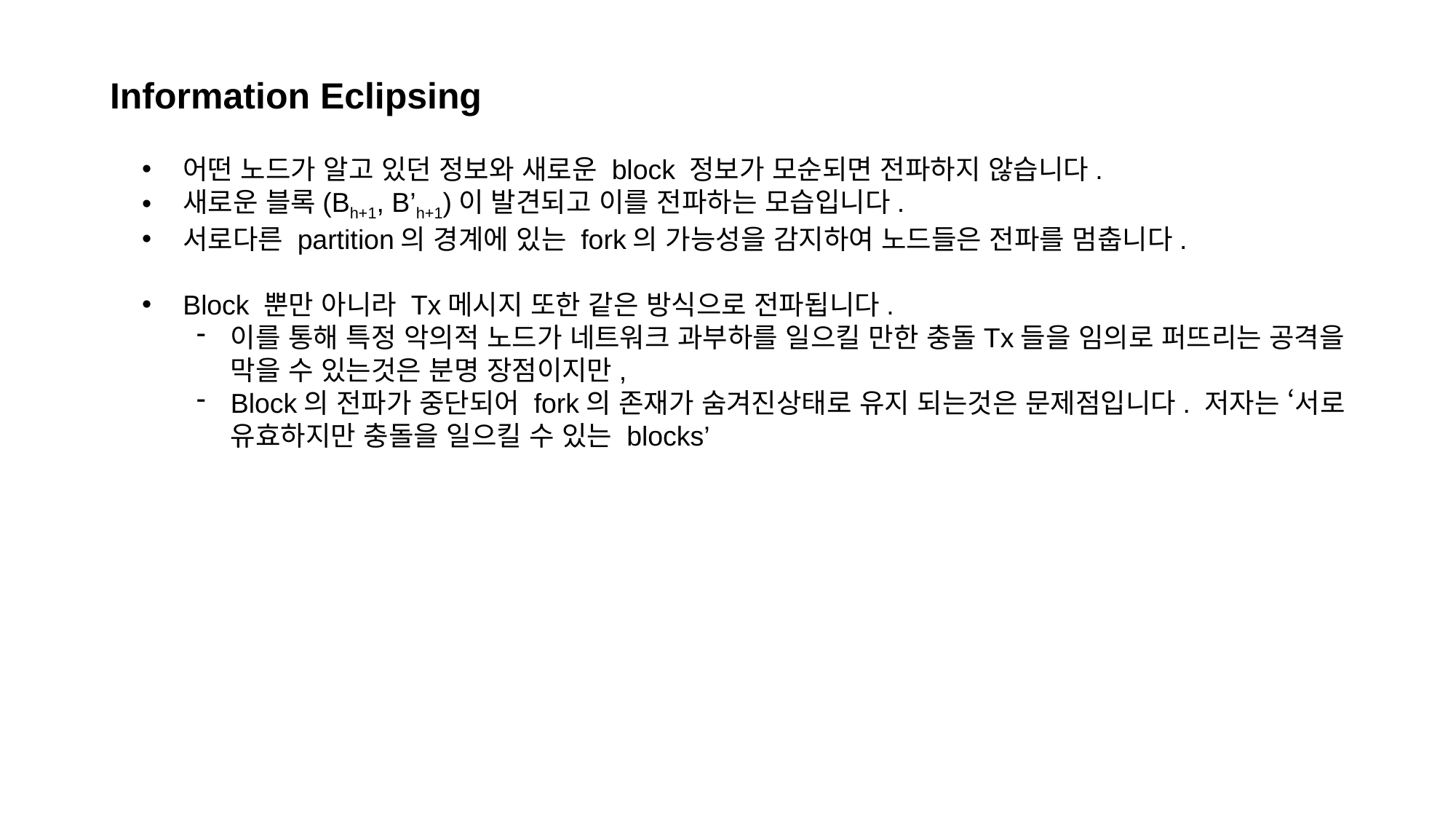

Information Eclipsing
어떤 노드가 알고 있던 정보와 새로운 block 정보가 모순되면 전파하지 않습니다.
새로운 블록(Bh+1, B’h+1)이 발견되고 이를 전파하는 모습입니다.
서로다른 partition의 경계에 있는 fork의 가능성을 감지하여 노드들은 전파를 멈춥니다.

Block 뿐만 아니라 Tx메시지 또한 같은 방식으로 전파됩니다.
이를 통해 특정 악의적 노드가 네트워크 과부하를 일으킬 만한 충돌Tx들을 임의로 퍼뜨리는 공격을 막을 수 있는것은 분명 장점이지만,
Block의 전파가 중단되어 fork의 존재가 숨겨진상태로 유지 되는것은 문제점입니다. 저자는 ‘서로 유효하지만 충돌을 일으킬 수 있는 blocks’